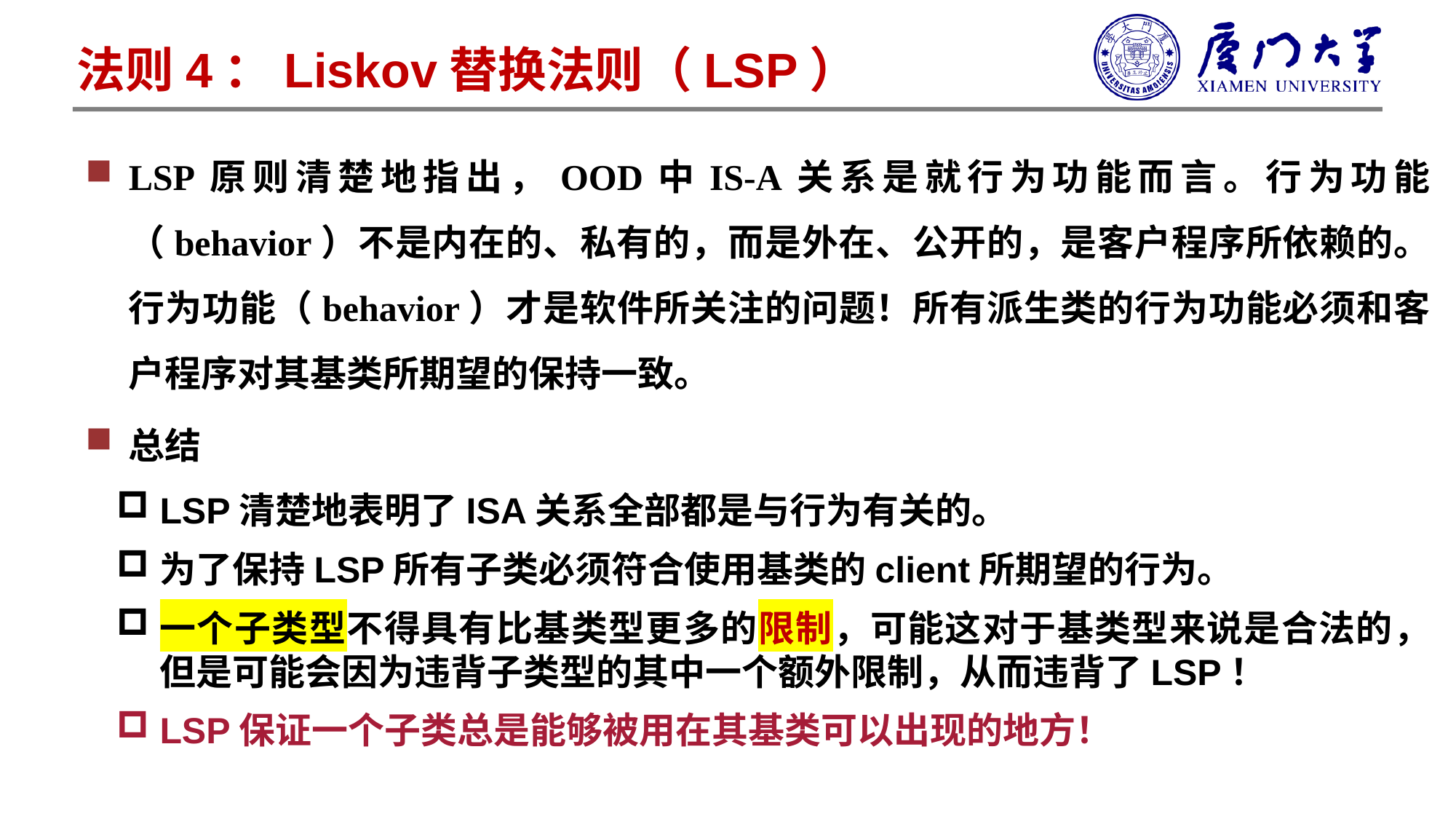

法则4：Liskov替换法则（LSP）
LSP原则清楚地指出，OOD中IS-A关系是就行为功能而言。行为功能（behavior）不是内在的、私有的，而是外在、公开的，是客户程序所依赖的。行为功能（behavior）才是软件所关注的问题！所有派生类的行为功能必须和客户程序对其基类所期望的保持一致。
总结
LSP清楚地表明了ISA关系全部都是与行为有关的。
为了保持LSP所有子类必须符合使用基类的client所期望的行为。
一个子类型不得具有比基类型更多的限制，可能这对于基类型来说是合法的，但是可能会因为违背子类型的其中一个额外限制，从而违背了LSP！
LSP保证一个子类总是能够被用在其基类可以出现的地方！